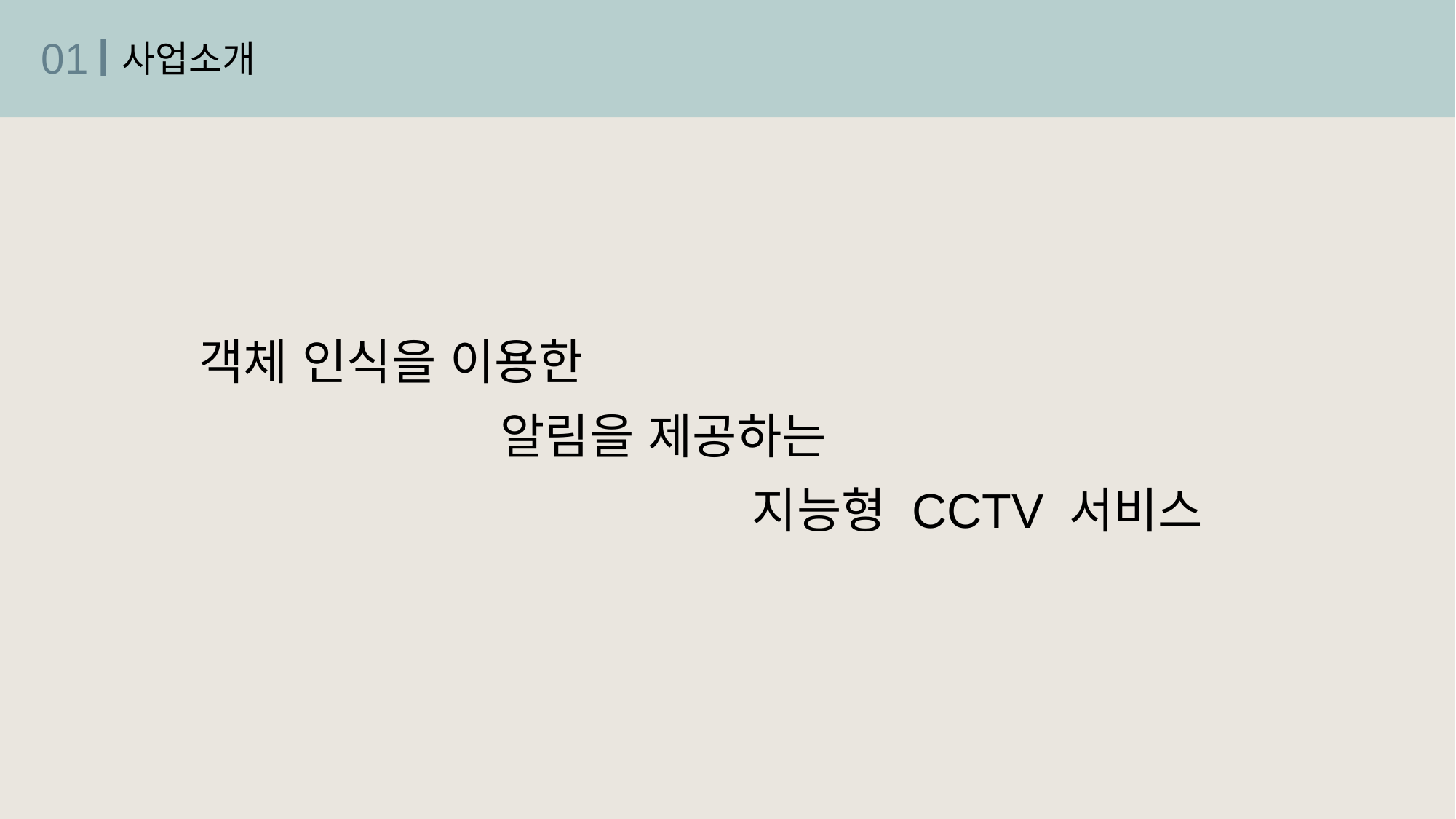

01
사업소개

객체 인식을 이용한
 알림을 제공하는
지능형 CCTV 서비스